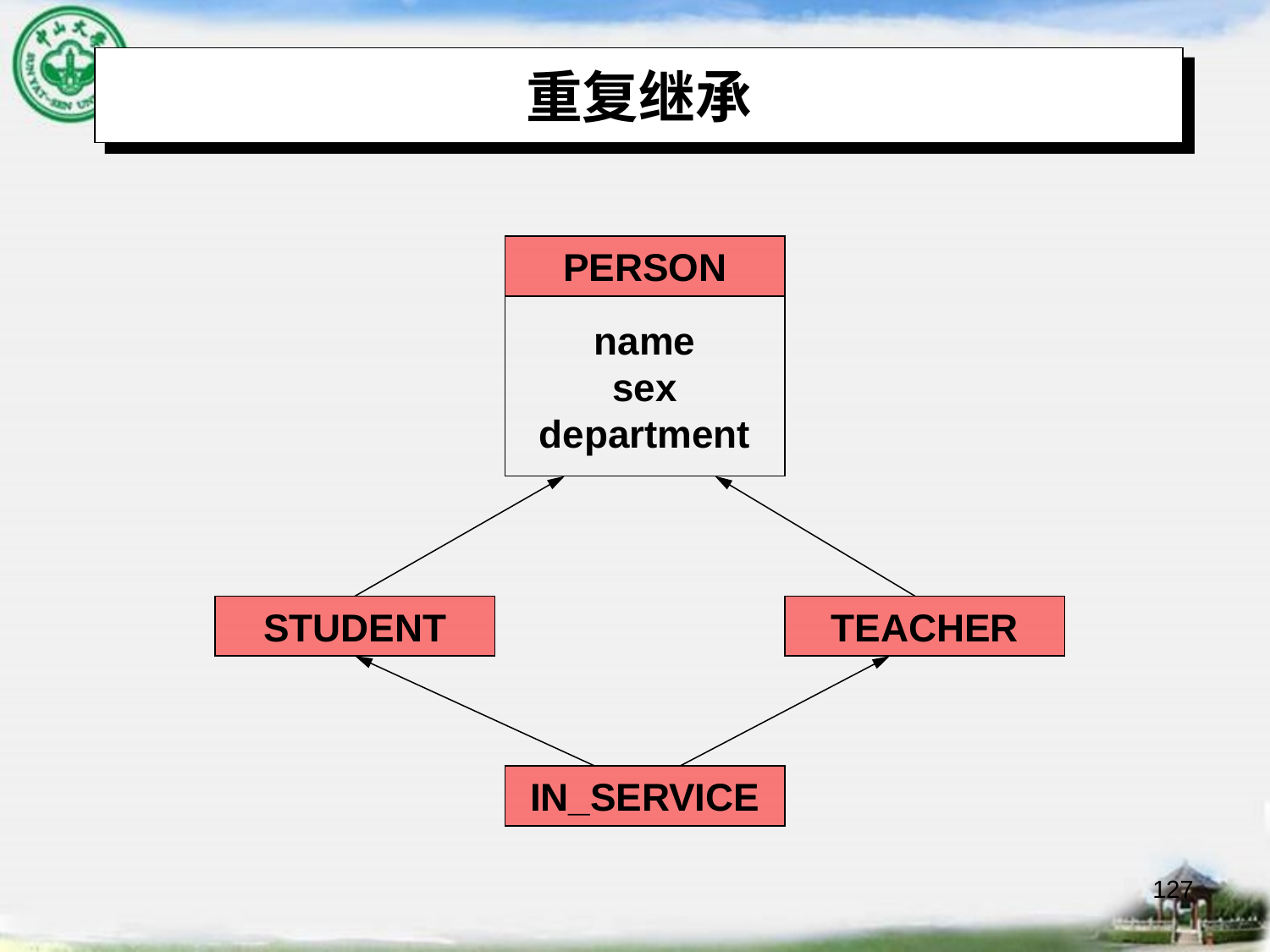

# 重复继承
PERSON
name
sex
department

STUDENT
TEACHER

IN_SERVICE
127